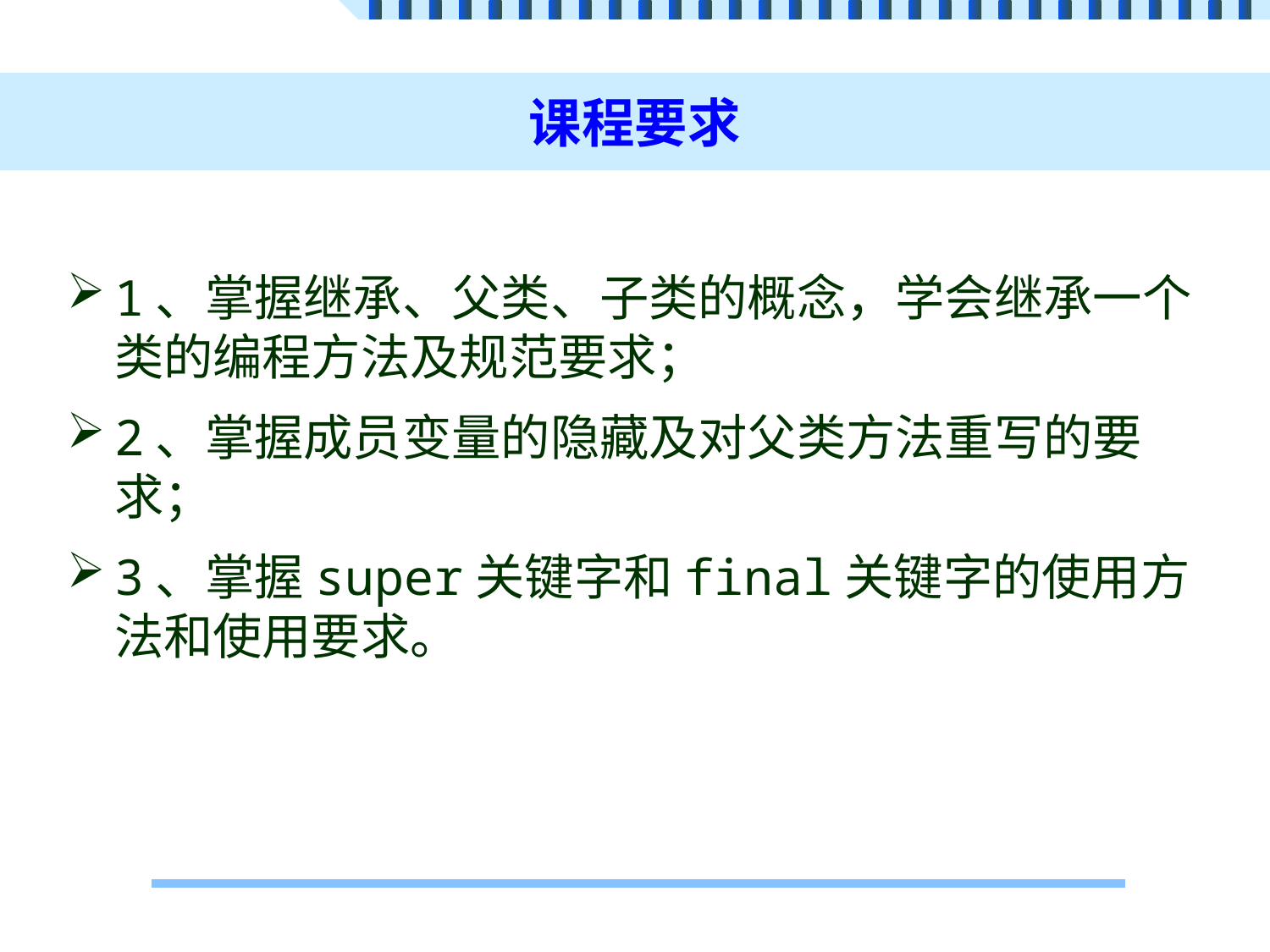

# 课程要求
1、掌握继承、父类、子类的概念，学会继承一个类的编程方法及规范要求；
2、掌握成员变量的隐藏及对父类方法重写的要求；
3、掌握super关键字和final关键字的使用方法和使用要求。